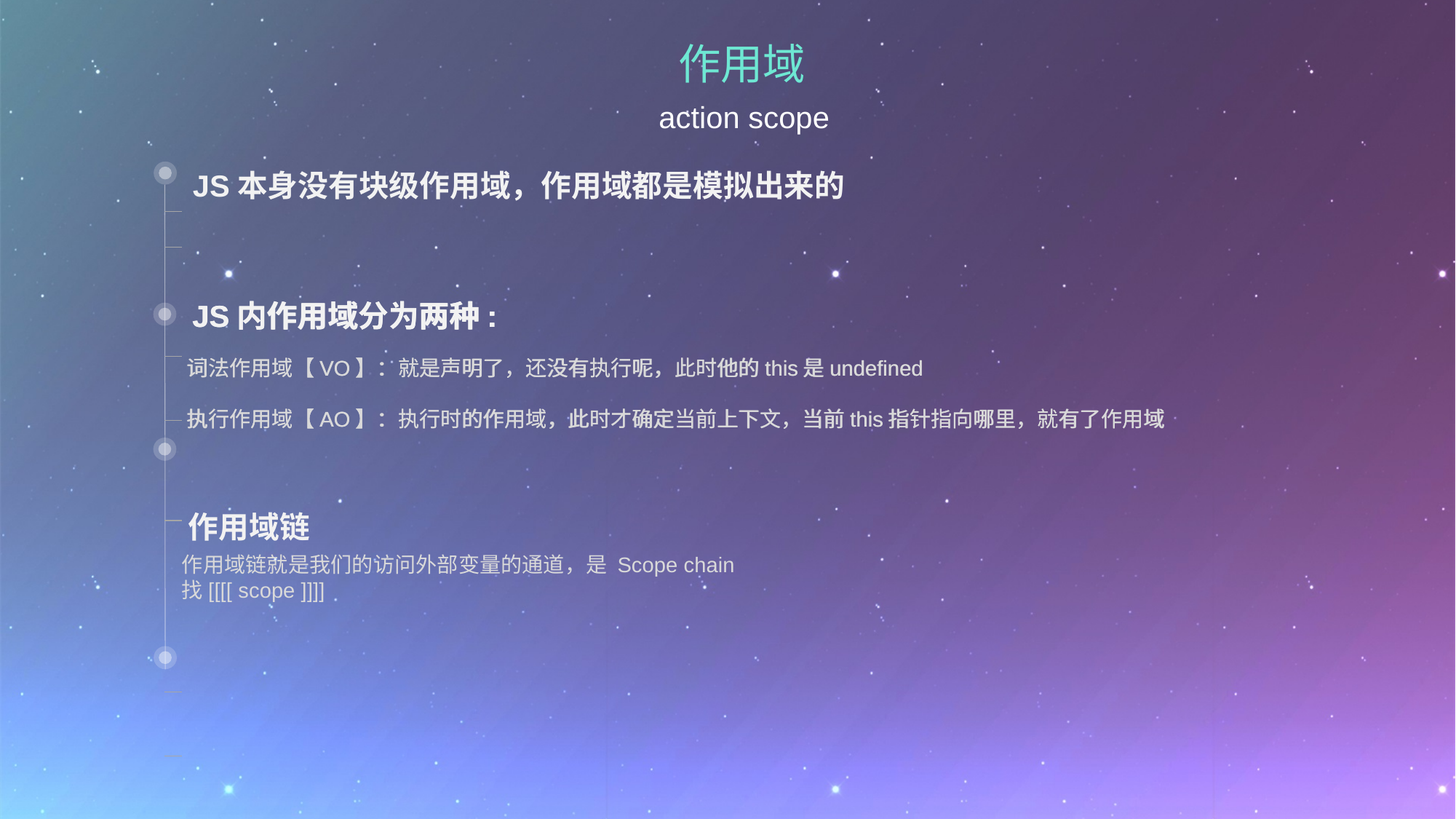

作用域
action scope

JS本身没有块级作用域，作用域都是模拟出来的
JS内作用域分为两种:
JS内作用域分为两种:
词法作用域【VO】：就是声明了，还没有执行呢，此时他的this是undefined

执行作用域【AO】：执行时的作用域，此时才确定当前上下文，当前this指针指向哪里，就有了作用域
词法作用域【VO】：就是声明了，还没有执行呢，此时他的this是undefined

执行作用域【AO】：执行时的作用域，此时才确定当前上下文，当前this指针指向哪里，就有了作用域
作用域链
作用域链就是我们的访问外部变量的通道，是 Scope chain
找[[[[ scope ]]]]